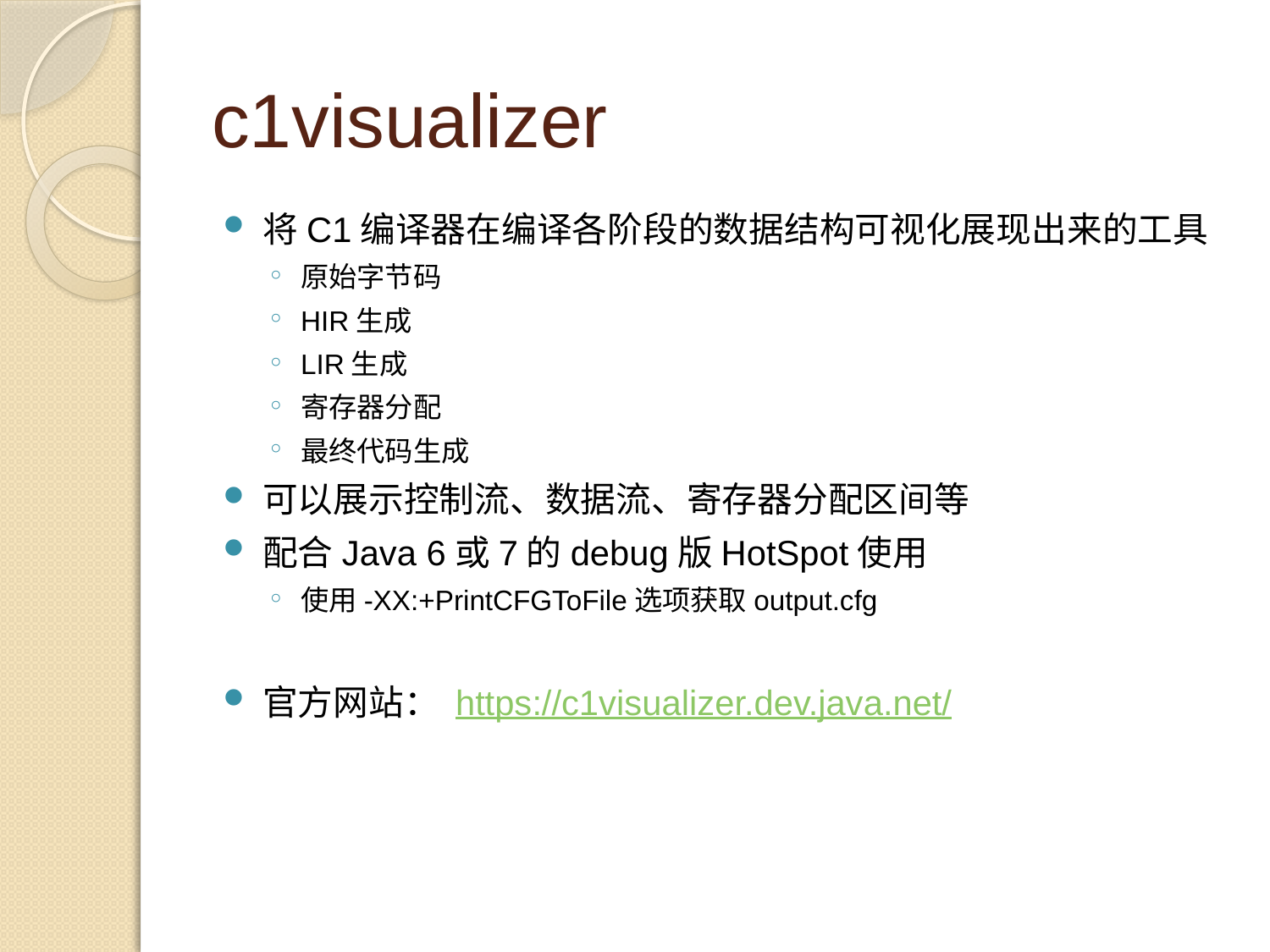

# c1visualizer
将C1编译器在编译各阶段的数据结构可视化展现出来的工具
原始字节码
HIR生成
LIR生成
寄存器分配
最终代码生成
可以展示控制流、数据流、寄存器分配区间等
配合Java 6或7的debug版HotSpot使用
使用-XX:+PrintCFGToFile选项获取output.cfg

官方网站： https://c1visualizer.dev.java.net/